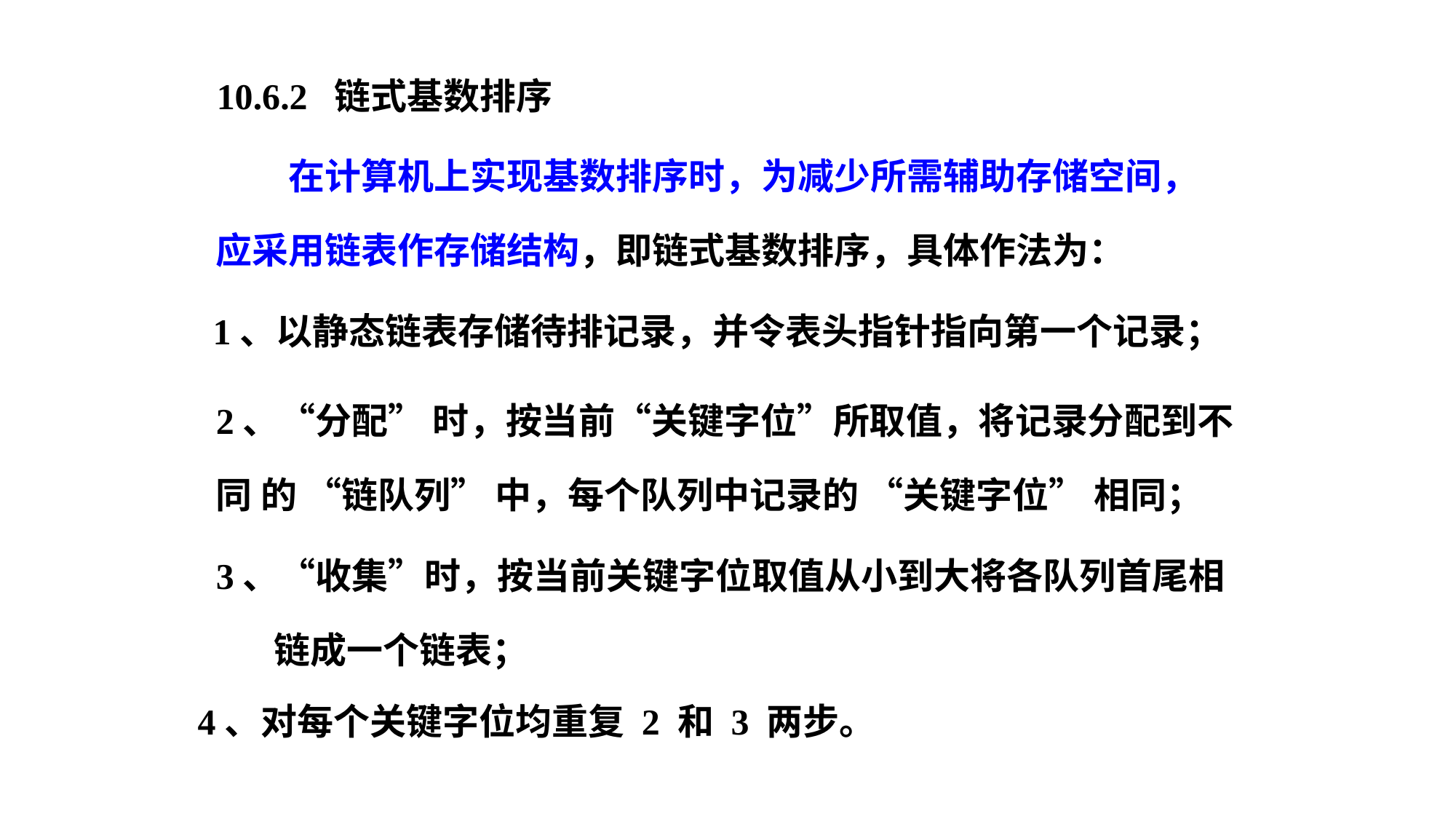

10.6.2  链式基数排序
　　在计算机上实现基数排序时，为减少所需辅助存储空间，
应采用链表作存储结构，即链式基数排序，具体作法为：
1、以静态链表存储待排记录，并令表头指针指向第一个记录；
2、“分配” 时，按当前“关键字位”所取值，将记录分配到不同 的 “链队列” 中，每个队列中记录的 “关键字位” 相同；
3、“收集”时，按当前关键字位取值从小到大将各队列首尾相
      链成一个链表；
4、对每个关键字位均重复 2 和 3 两步。